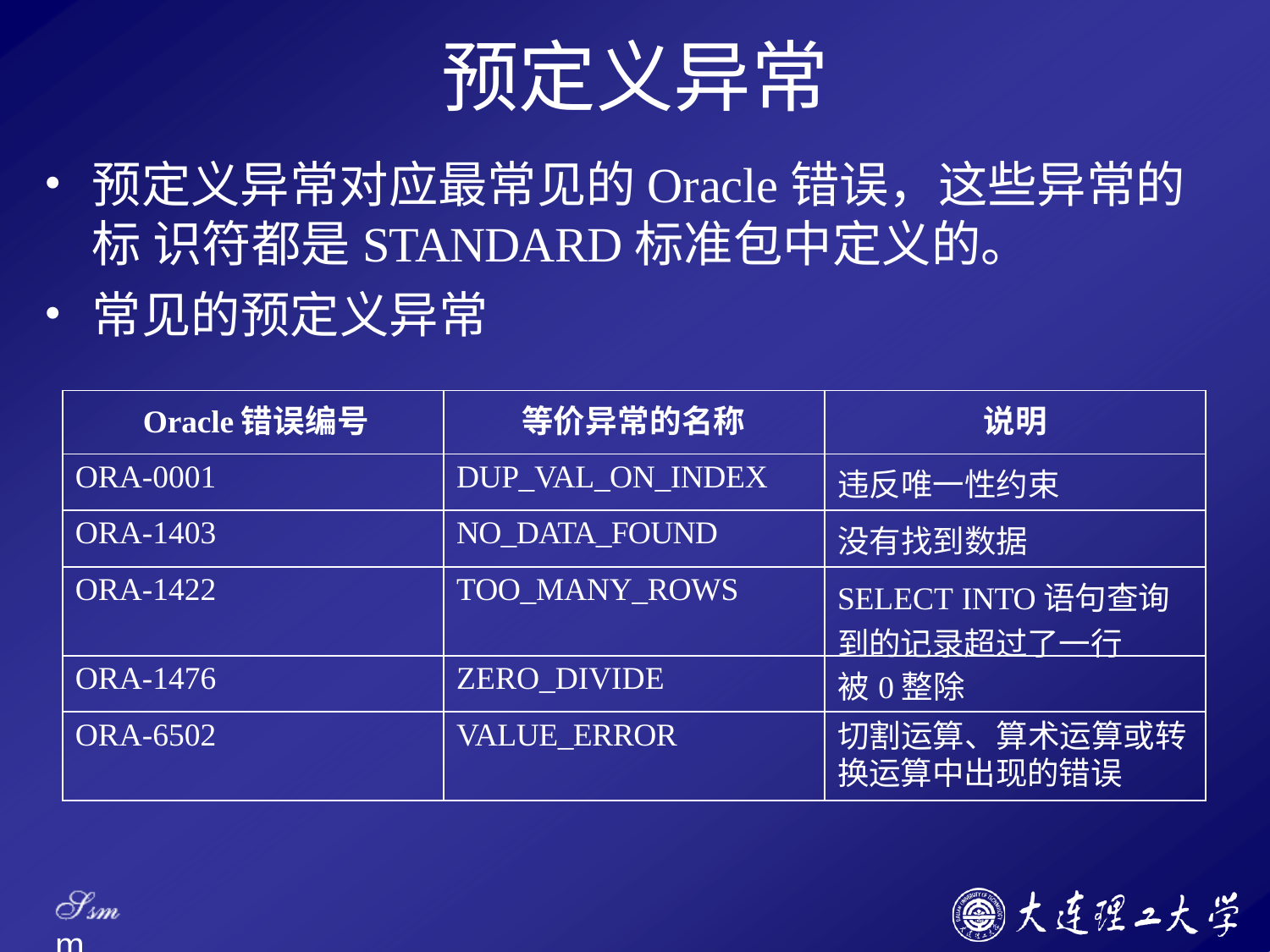

# 预定义异常
预定义异常对应最常见的Oracle错误，这些异常的标 识符都是STANDARD标准包中定义的。
常见的预定义异常
| Oracle错误编号 | 等价异常的名称 | 说明 |
| --- | --- | --- |
| ORA-0001 | DUP\_VAL\_ON\_INDEX | 违反唯一性约束 |
| ORA-1403 | NO\_DATA\_FOUND | 没有找到数据 |
| ORA-1422 | TOO\_MANY\_ROWS | SELECT INTO语句查询 到的记录超过了一行 |
| ORA-1476 | ZERO\_DIVIDE | 被0整除 |
| ORA-6502 | VALUE\_ERROR | 切割运算、算术运算或转 换运算中出现的错误 |

Ssm